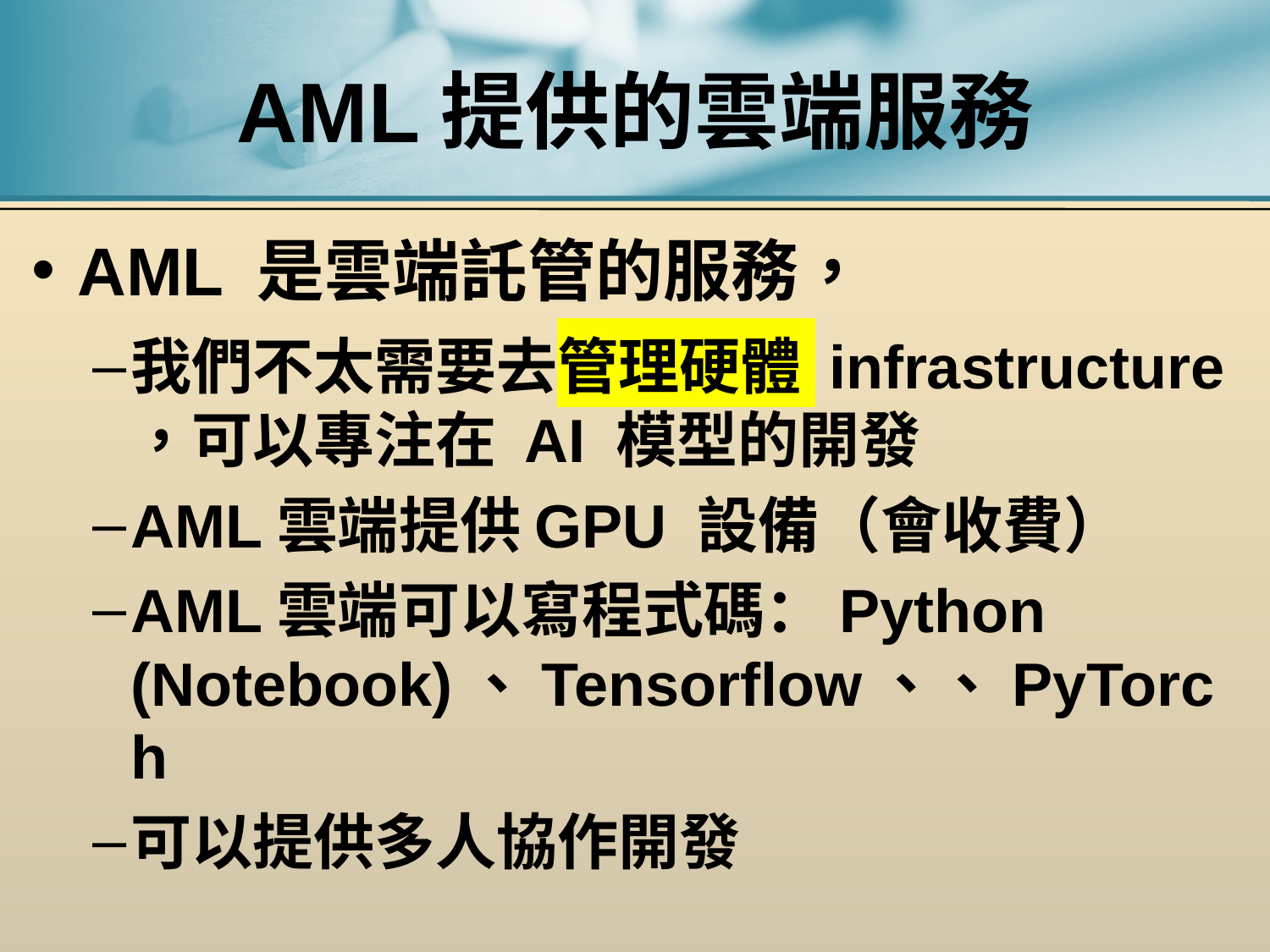

# AML提供的雲端服務
AML 是雲端託管的服務，
我們不太需要去管理硬體 infrastructure ，可以專注在 AI 模型的開發
AML雲端提供GPU 設備（會收費）
AML雲端可以寫程式碼：Python (Notebook)、Tensorflow、、PyTorch
可以提供多人協作開發